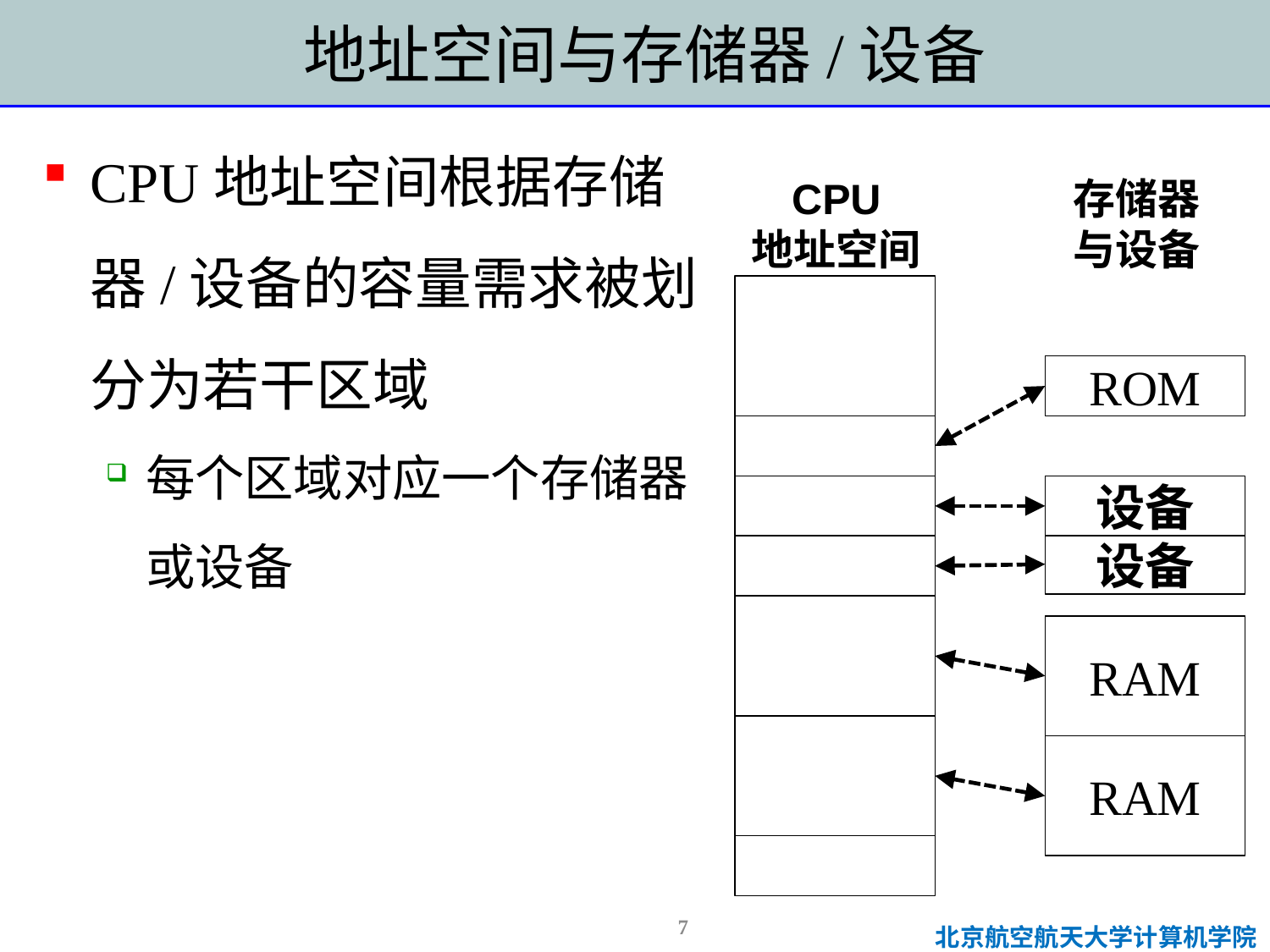

# 地址空间与存储器/设备
CPU地址空间根据存储器/设备的容量需求被划分为若干区域
每个区域对应一个存储器或设备
CPU
地址空间
存储器
与设备

ROM

设备
设备

RAM

RAM

7